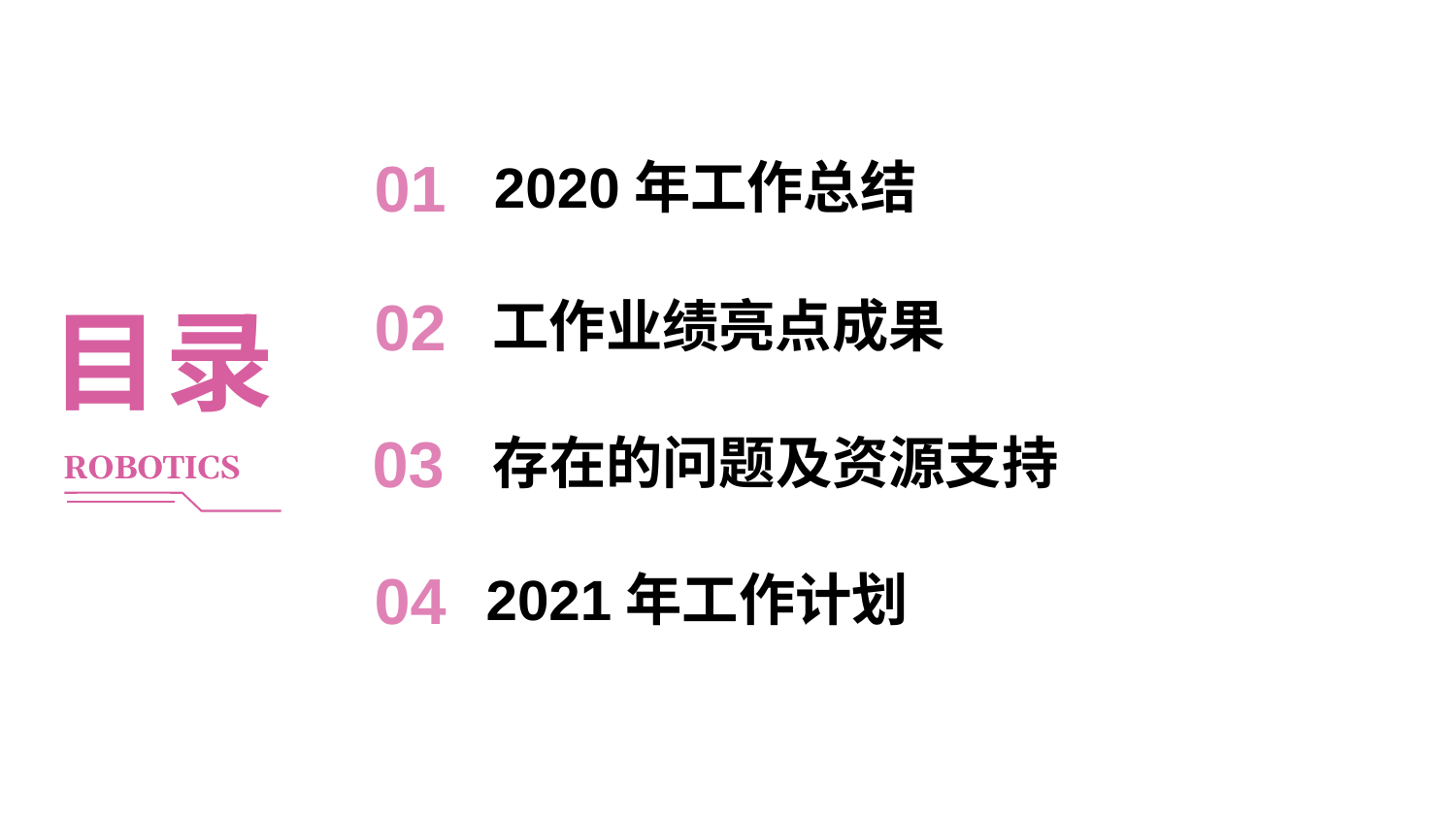

2020年工作总结
01
工作业绩亮点成果
02
# 目录
存在的问题及资源支持
03
ROBOTICS

2021年工作计划
04